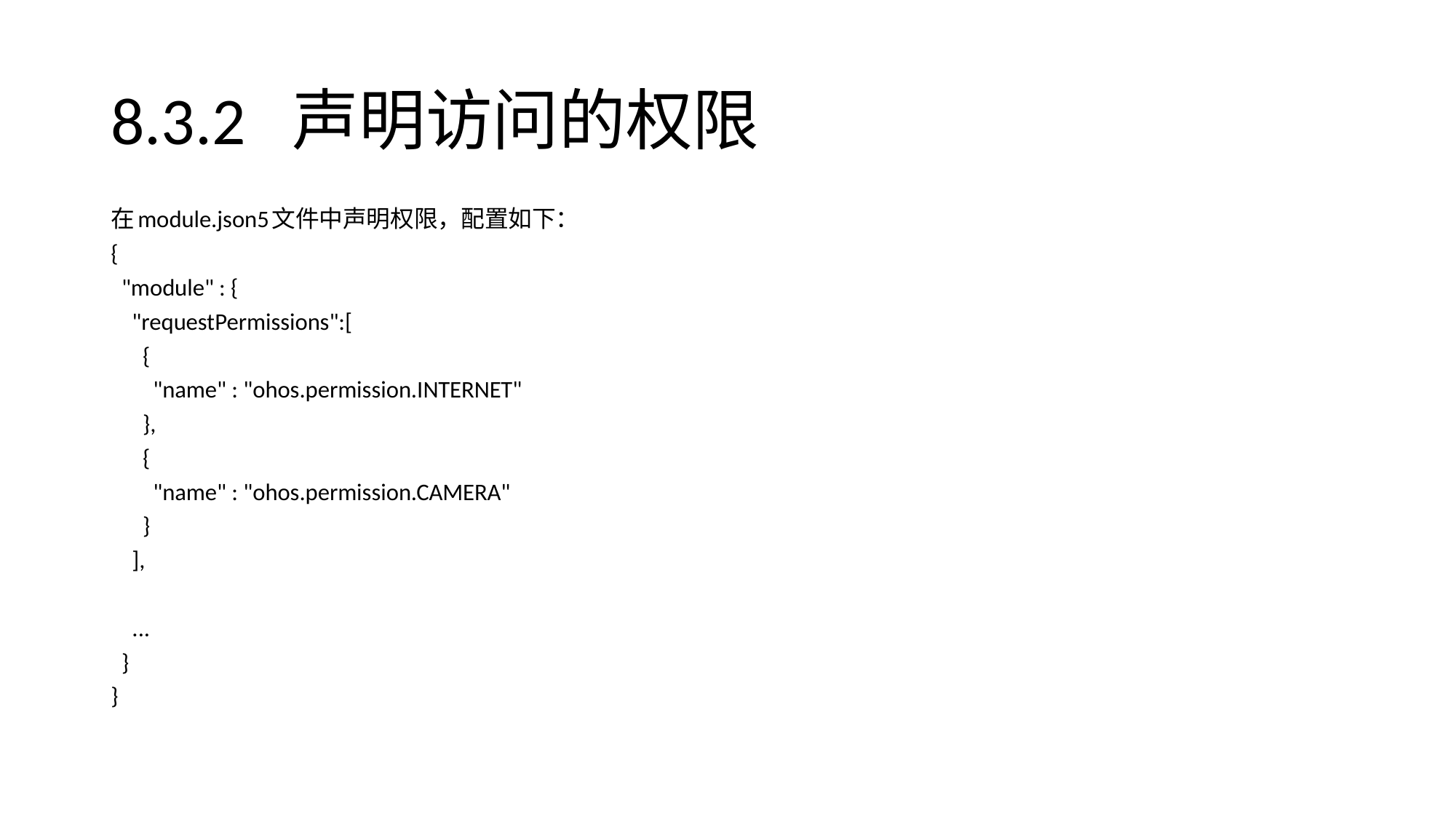

# 8.3.2  声明访问的权限
在module.json5文件中声明权限，配置如下：
{
  "module" : {
    "requestPermissions":[
      {
        "name" : "ohos.permission.INTERNET"
      },
      {
        "name" : "ohos.permission.CAMERA"
      }
    ],

    ...
  }
}